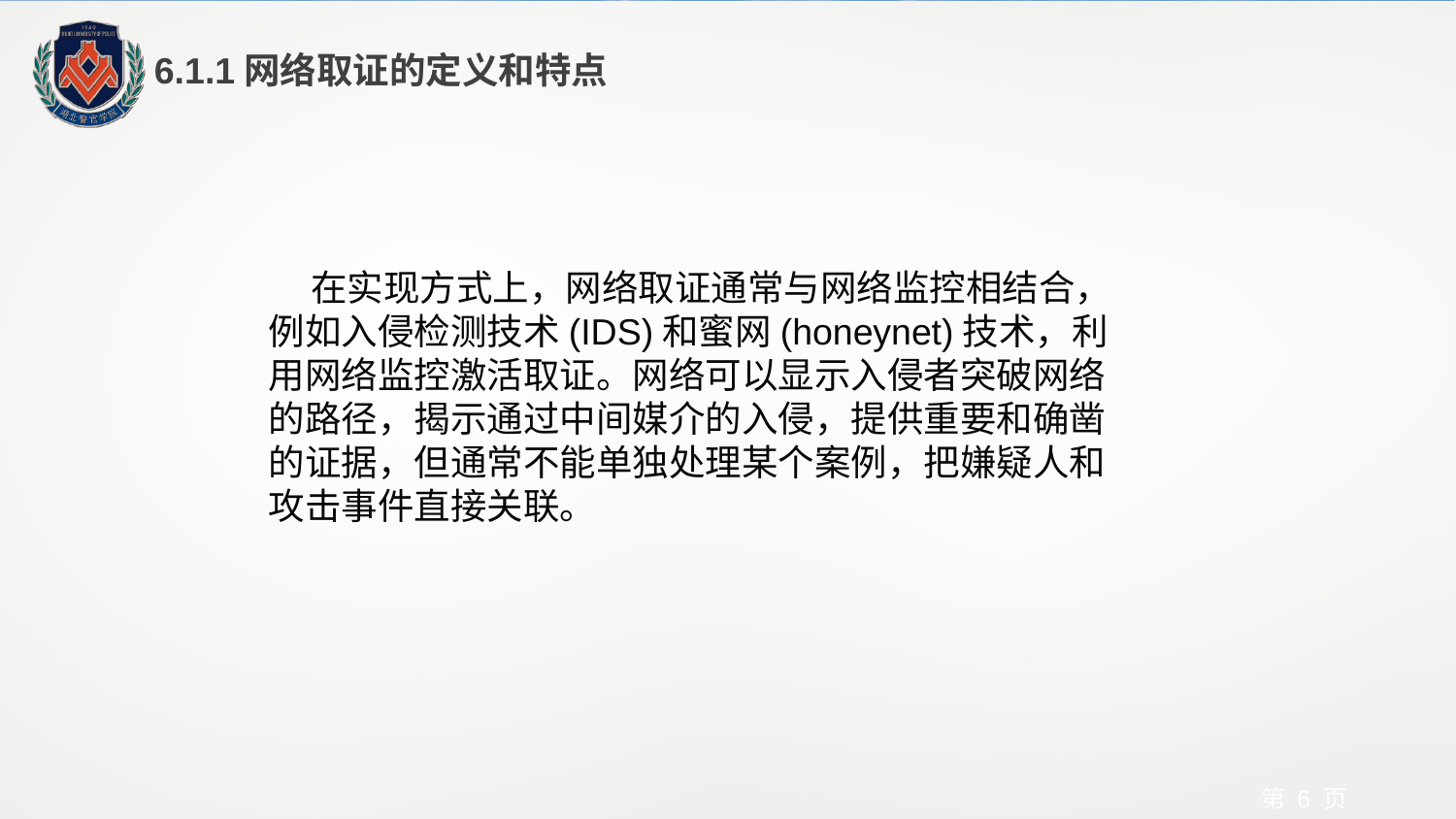

6.1.1网络取证的定义和特点
    在实现方式上，网络取证通常与网络监控相结合，例如入侵检测技术(IDS)和蜜网(honeynet)技术，利用网络监控激活取证。网络可以显示入侵者突破网络的路径，揭示通过中间媒介的入侵，提供重要和确凿的证据，但通常不能单独处理某个案例，把嫌疑人和攻击事件直接关联。